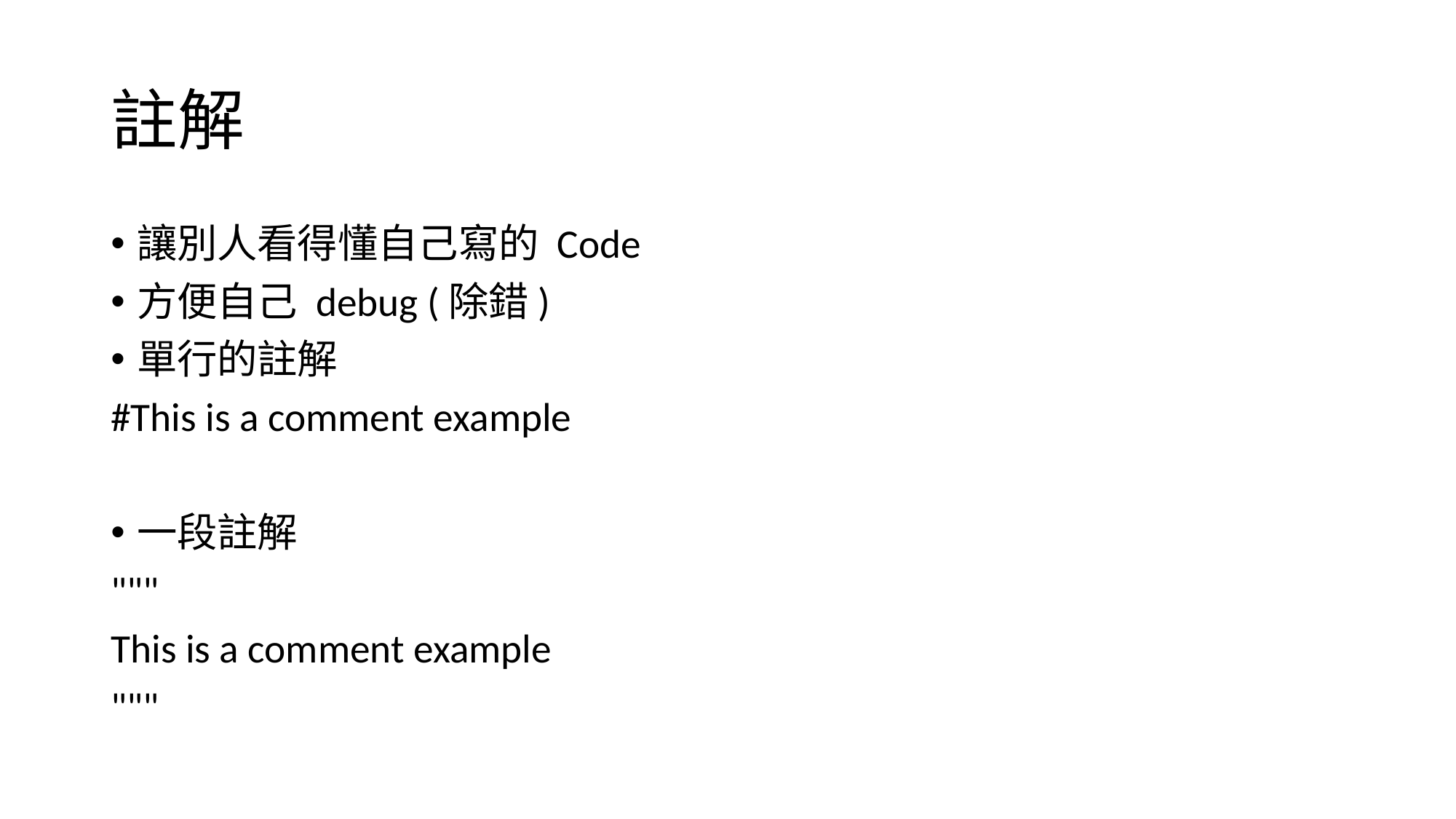

# 註解
讓別人看得懂自己寫的 Code
方便自己 debug (除錯)
單行的註解
#This is a comment example

一段註解
"""
This is a comment example
"""